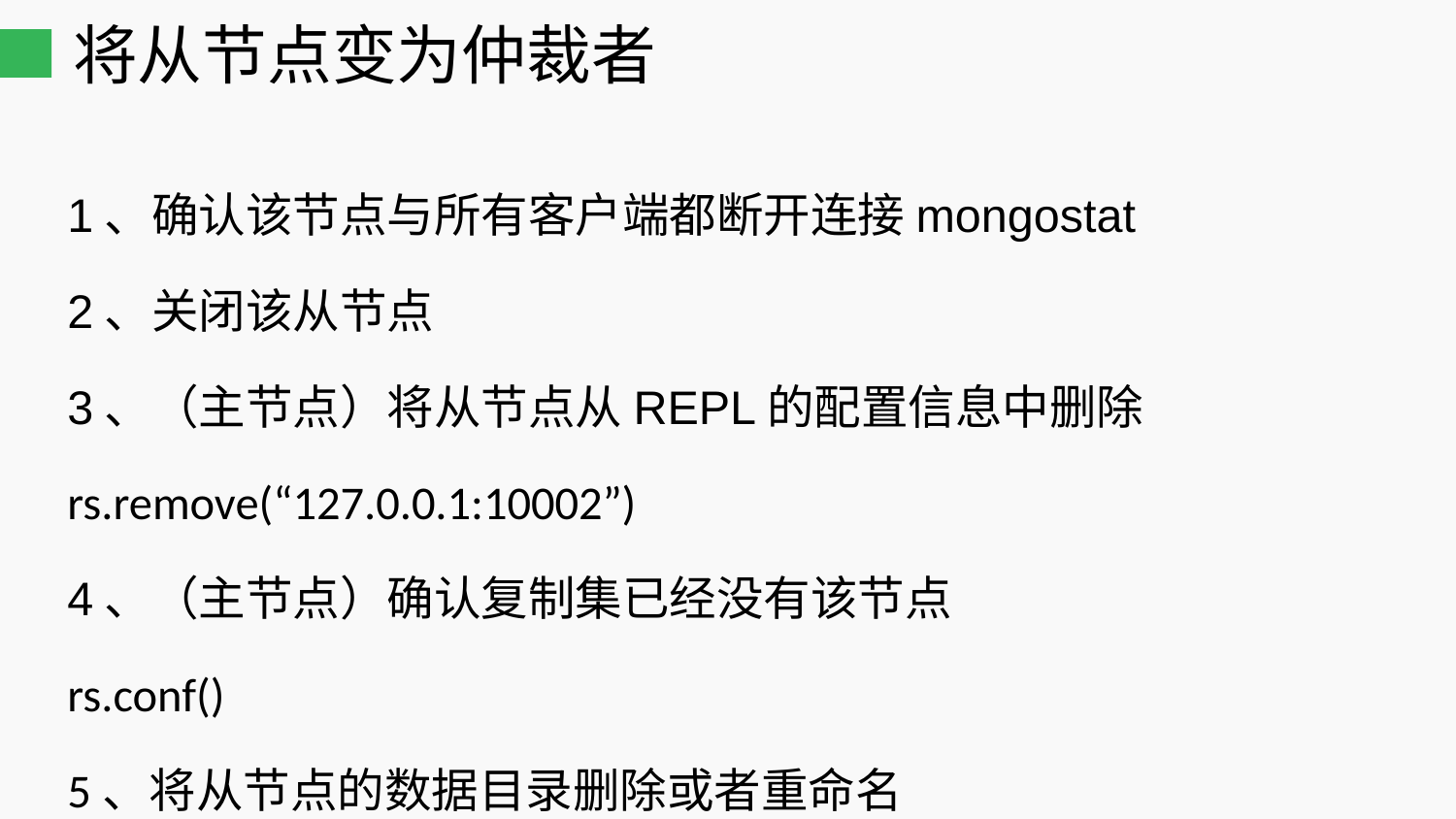

# 将从节点变为仲裁者
1、确认该节点与所有客户端都断开连接mongostat
2、关闭该从节点
3、（主节点）将从节点从REPL的配置信息中删除
rs.remove(“127.0.0.1:10002”)
4、（主节点）确认复制集已经没有该节点
rs.conf()
5、将从节点的数据目录删除或者重命名